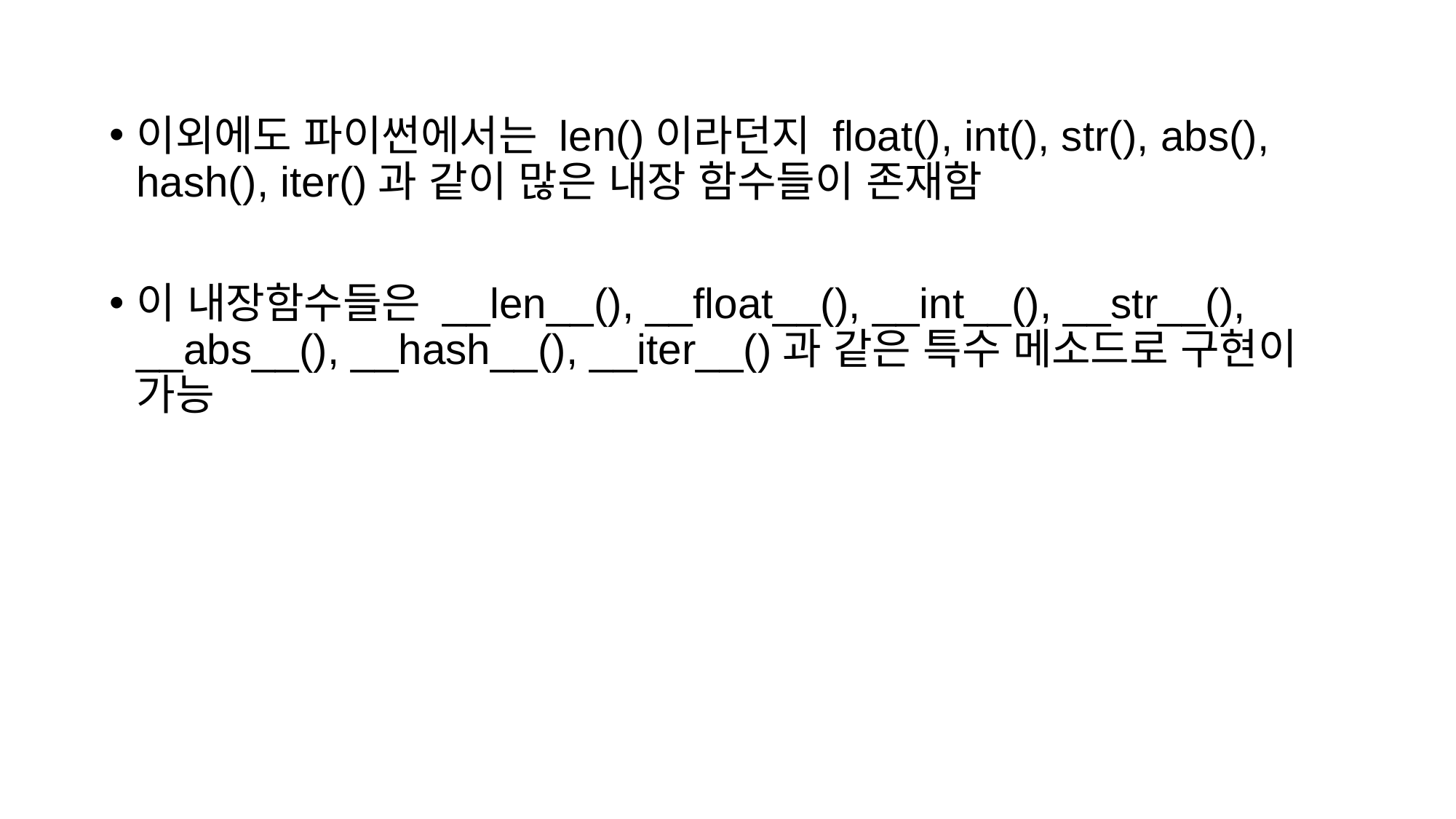

이외에도 파이썬에서는 len()이라던지 float(), int(), str(), abs(), hash(), iter()과 같이 많은 내장 함수들이 존재함

이 내장함수들은 __len__(), __float__(), __int__(), __str__(), __abs__(), __hash__(), __iter__()과 같은 특수 메소드로 구현이 가능